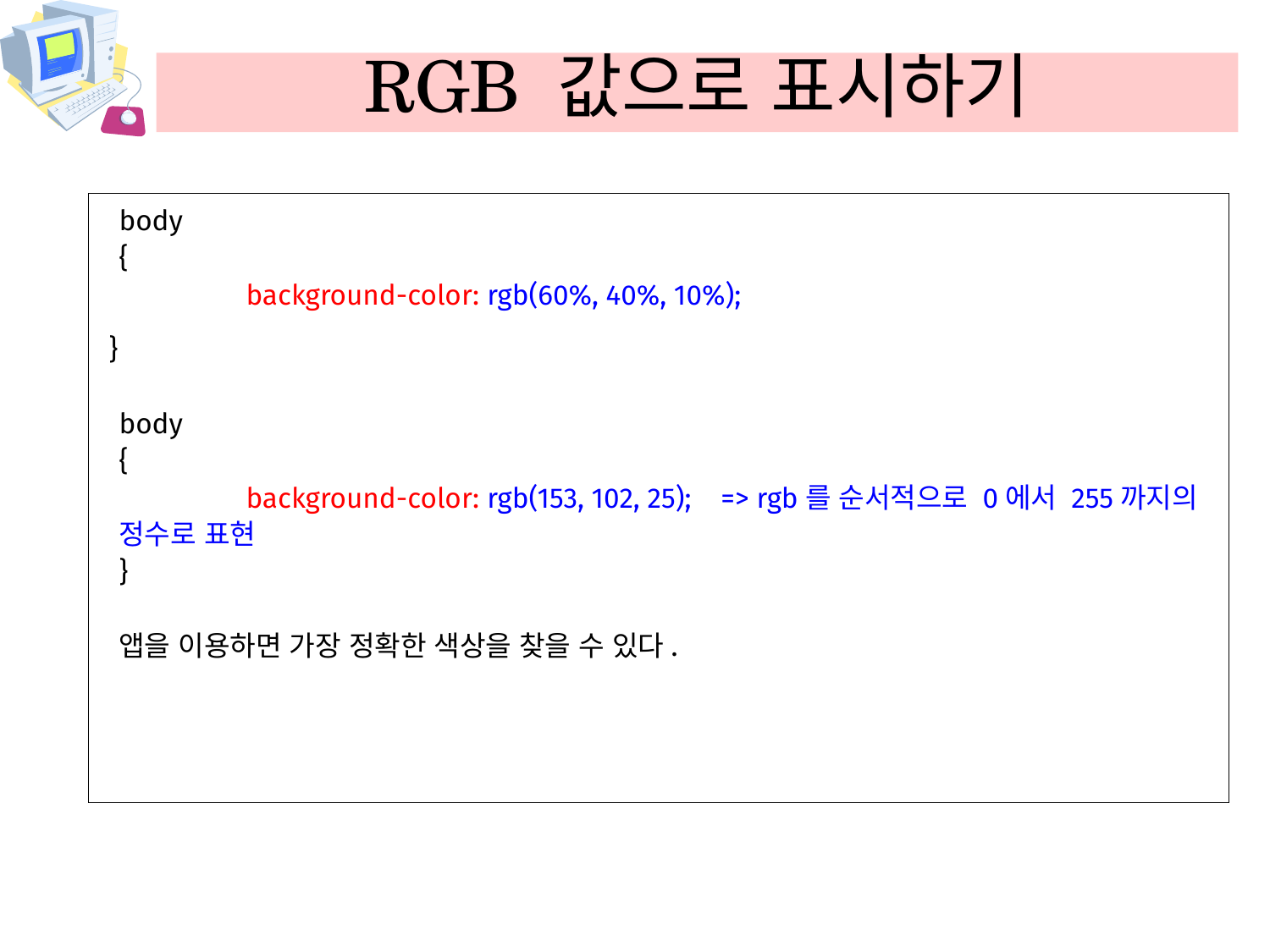

# RGB 값으로 표시하기
body
{
	background-color: rgb(60%, 40%, 10%);
 }

body
{
	background-color: rgb(153, 102, 25);    => rgb를 순서적으로 0에서 255까지의 정수로 표현
}

앱을 이용하면 가장 정확한 색상을 찾을 수 있다.